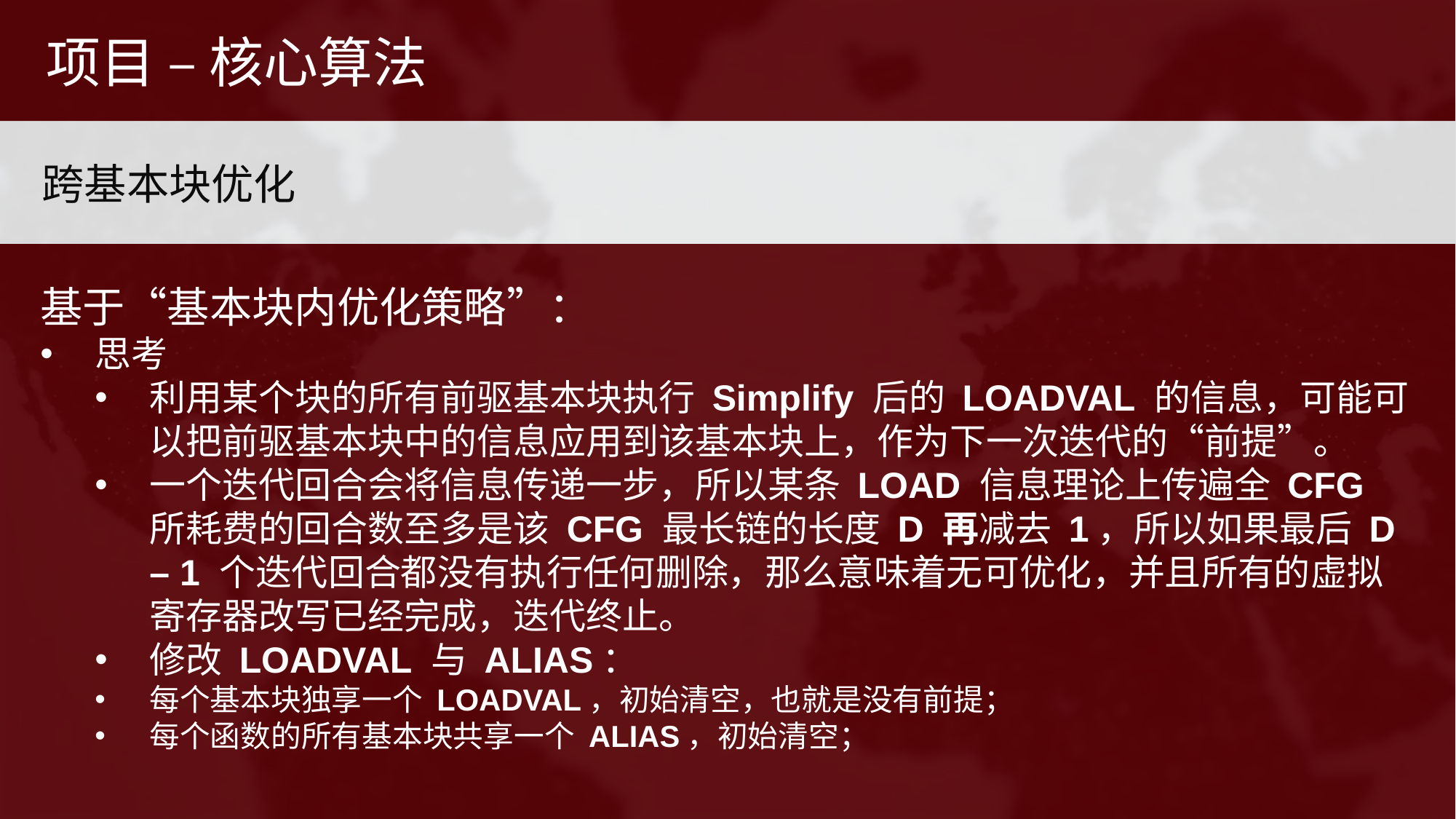

项目 – 核心算法

跨基本块优化

基于“基本块内优化策略”：
思考
利用某个块的所有前驱基本块执行 Simplify 后的 LOADVAL 的信息，可能可以把前驱基本块中的信息应用到该基本块上，作为下一次迭代的“前提”。
一个迭代回合会将信息传递一步，所以某条 LOAD 信息理论上传遍全 CFG 所耗费的回合数至多是该 CFG 最长链的长度 D 再减去 1，所以如果最后 D – 1 个迭代回合都没有执行任何删除，那么意味着无可优化，并且所有的虚拟寄存器改写已经完成，迭代终止。
修改 LOADVAL 与 ALIAS：
每个基本块独享一个 LOADVAL，初始清空，也就是没有前提；
每个函数的所有基本块共享一个 ALIAS，初始清空；